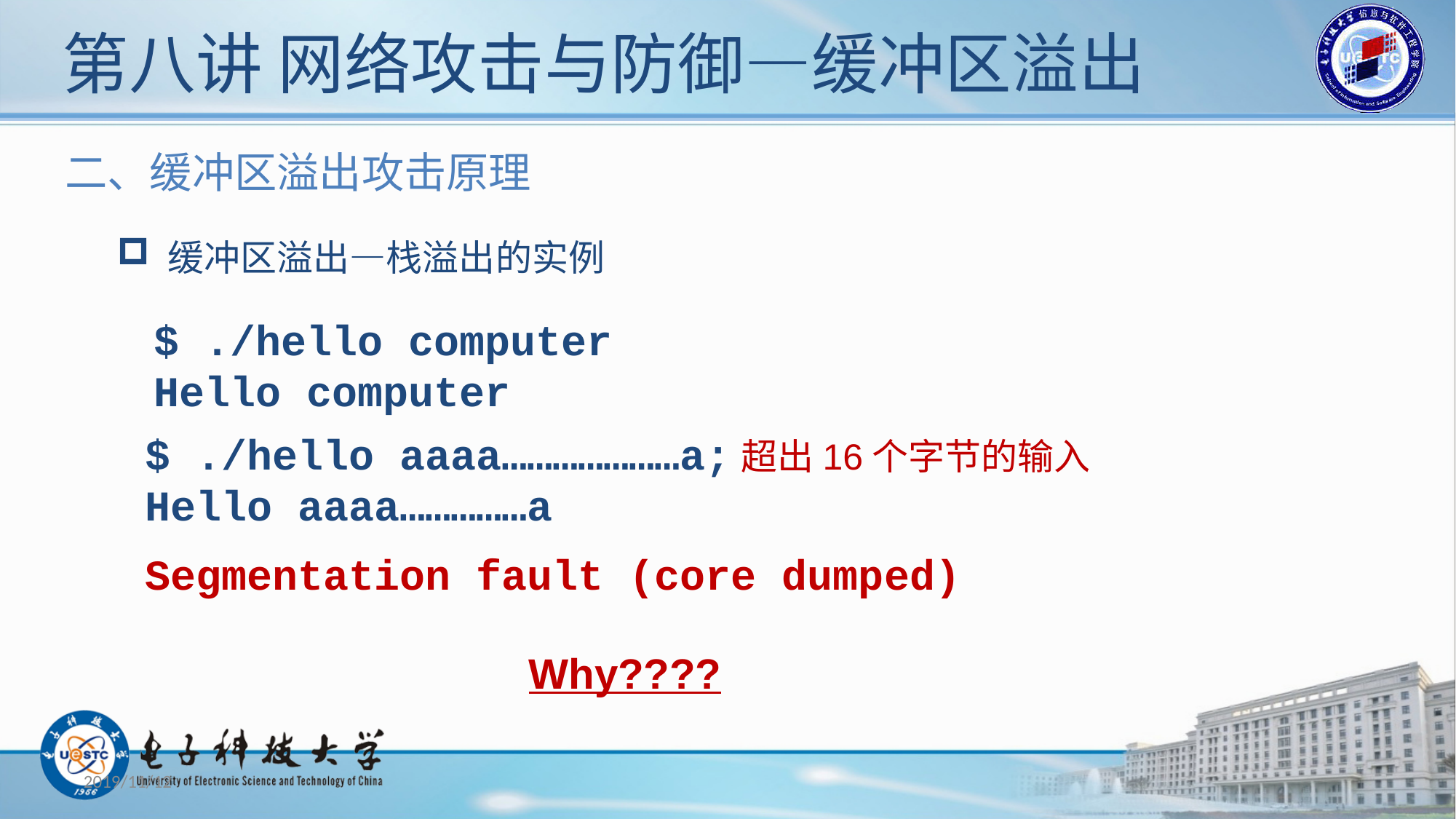

# 第八讲 网络攻击与防御—缓冲区溢出
二、缓冲区溢出攻击原理
 缓冲区溢出—栈溢出的实例

$ ./hello computer
Hello computer
$ ./hello aaaa…………………a;超出16个字节的输入
Hello aaaa……………a
Segmentation fault (core dumped)
Why????
2019/11/12